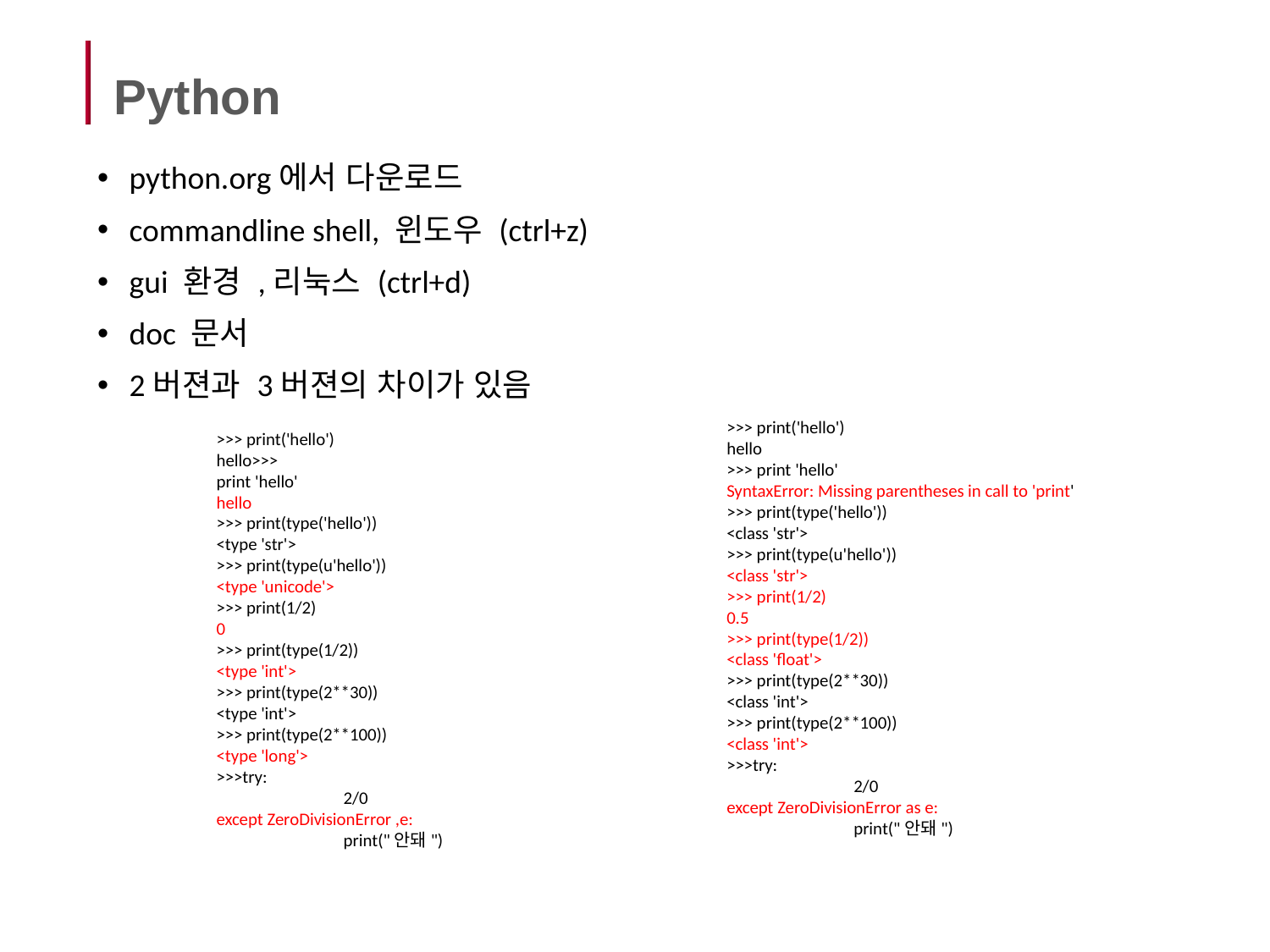

python.org에서 다운로드
commandline shell, 윈도우 (ctrl+z)
gui 환경 ,리눅스 (ctrl+d)
doc 문서
2버젼과 3버젼의 차이가 있음

>>> print('hello')
hello
>>> print 'hello'
SyntaxError: Missing parentheses in call to 'print'
>>> print(type('hello'))
<class 'str'>
>>> print(type(u'hello'))
<class 'str'>
>>> print(1/2)
0.5
>>> print(type(1/2))
<class 'float'>
>>> print(type(2**30))
<class 'int'>
>>> print(type(2**100))
<class 'int'>
>>>try:
	2/0
except ZeroDivisionError as e:
	print("안돼")
>>> print('hello')
hello>>>
print 'hello'
hello
>>> print(type('hello'))
<type 'str'>
>>> print(type(u'hello'))
<type 'unicode'>
>>> print(1/2)
0
>>> print(type(1/2))
<type 'int'>
>>> print(type(2**30))
<type 'int'>
>>> print(type(2**100))
<type 'long'>
>>>try:
	2/0
except ZeroDivisionError ,e:
	print("안돼")